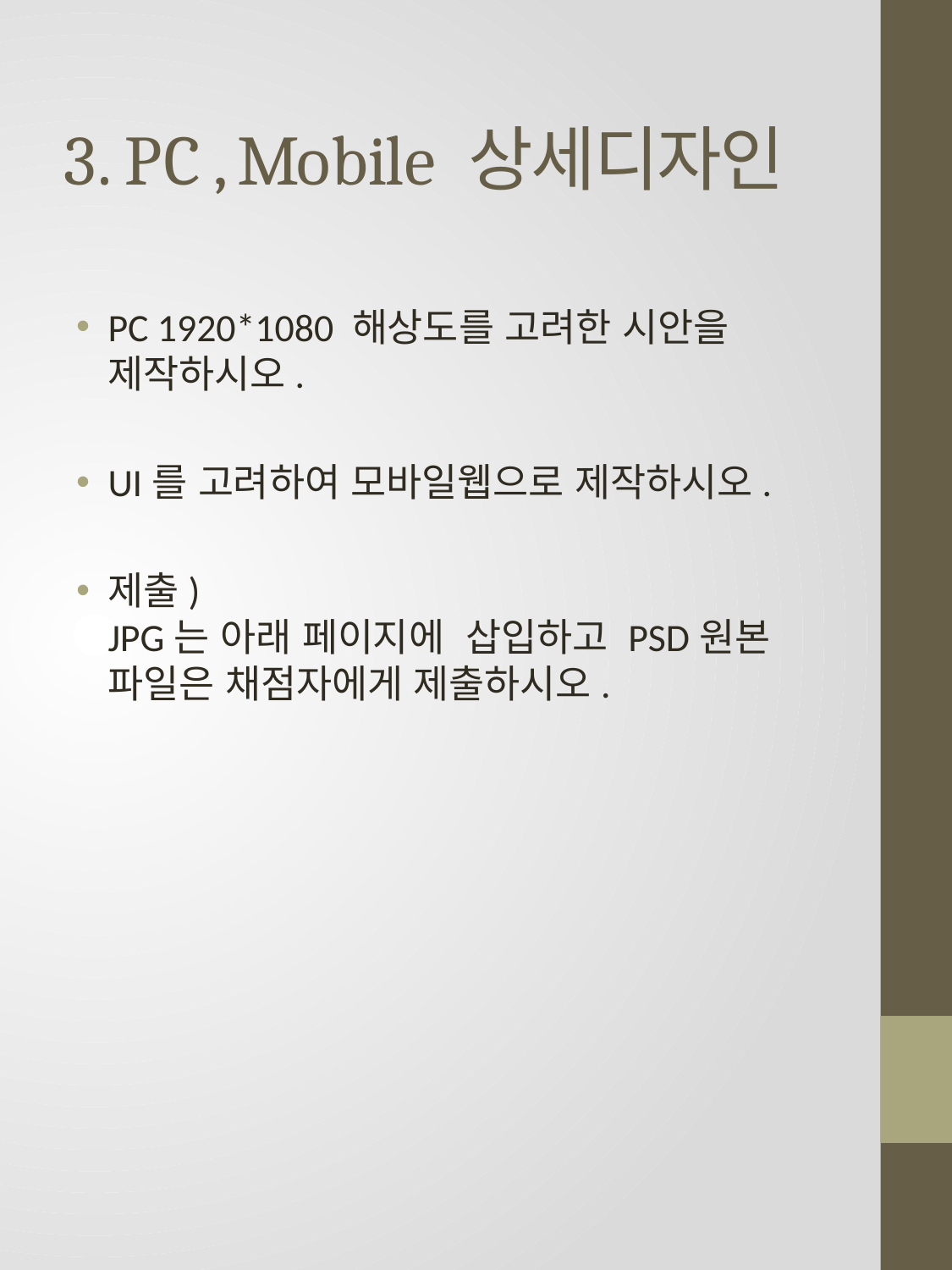

# 3. PC , Mobile 상세디자인
PC 1920*1080 해상도를 고려한 시안을 제작하시오.

UI를 고려하여 모바일웹으로 제작하시오.

제출)
JPG는 아래 페이지에  삽입하고 PSD원본 파일은 채점자에게 제출하시오.